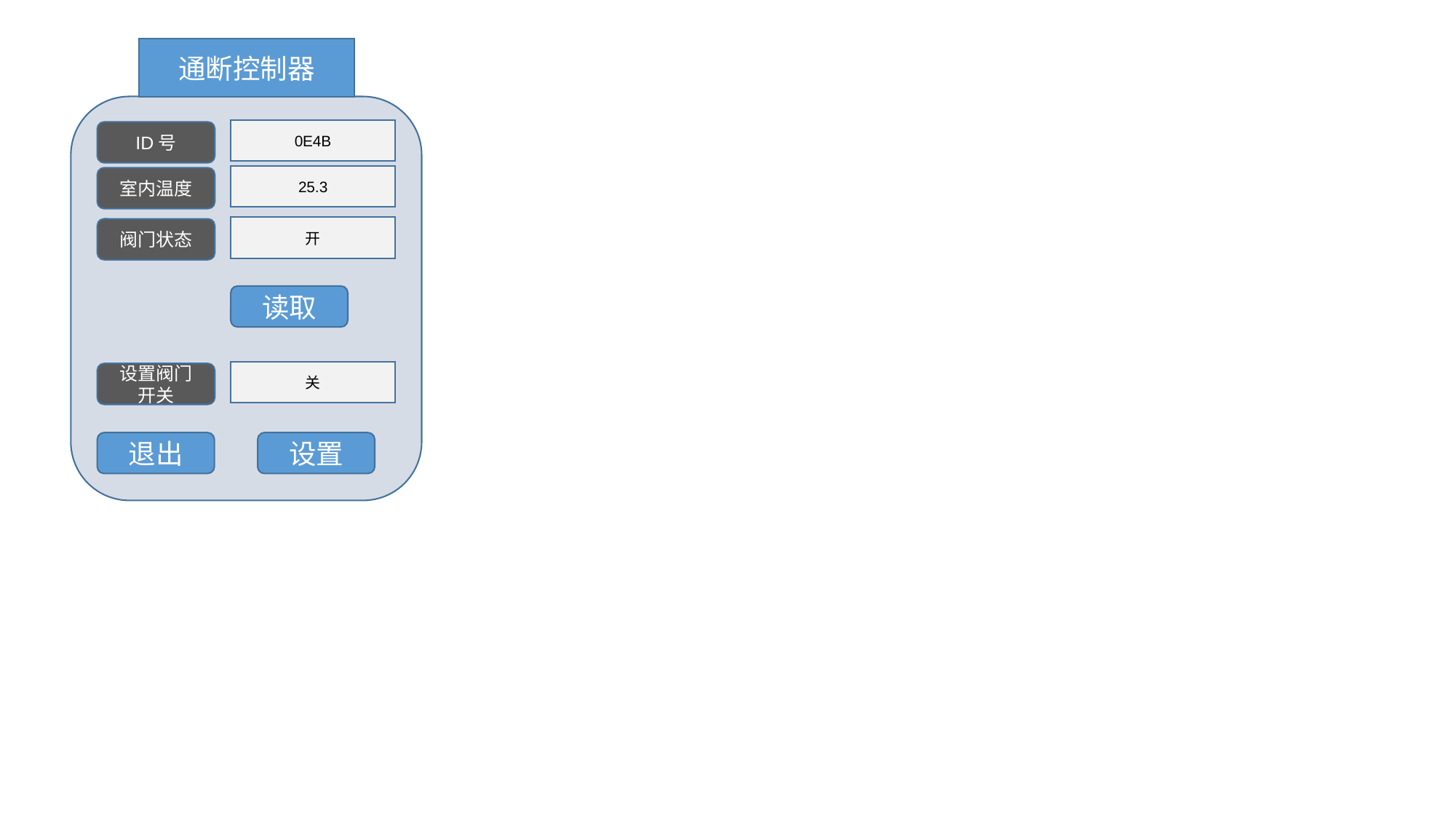

通断控制器

0E4B
ID号
25.3
室内温度
开
阀门状态
读取
关
设置阀门
开关
退出
设置